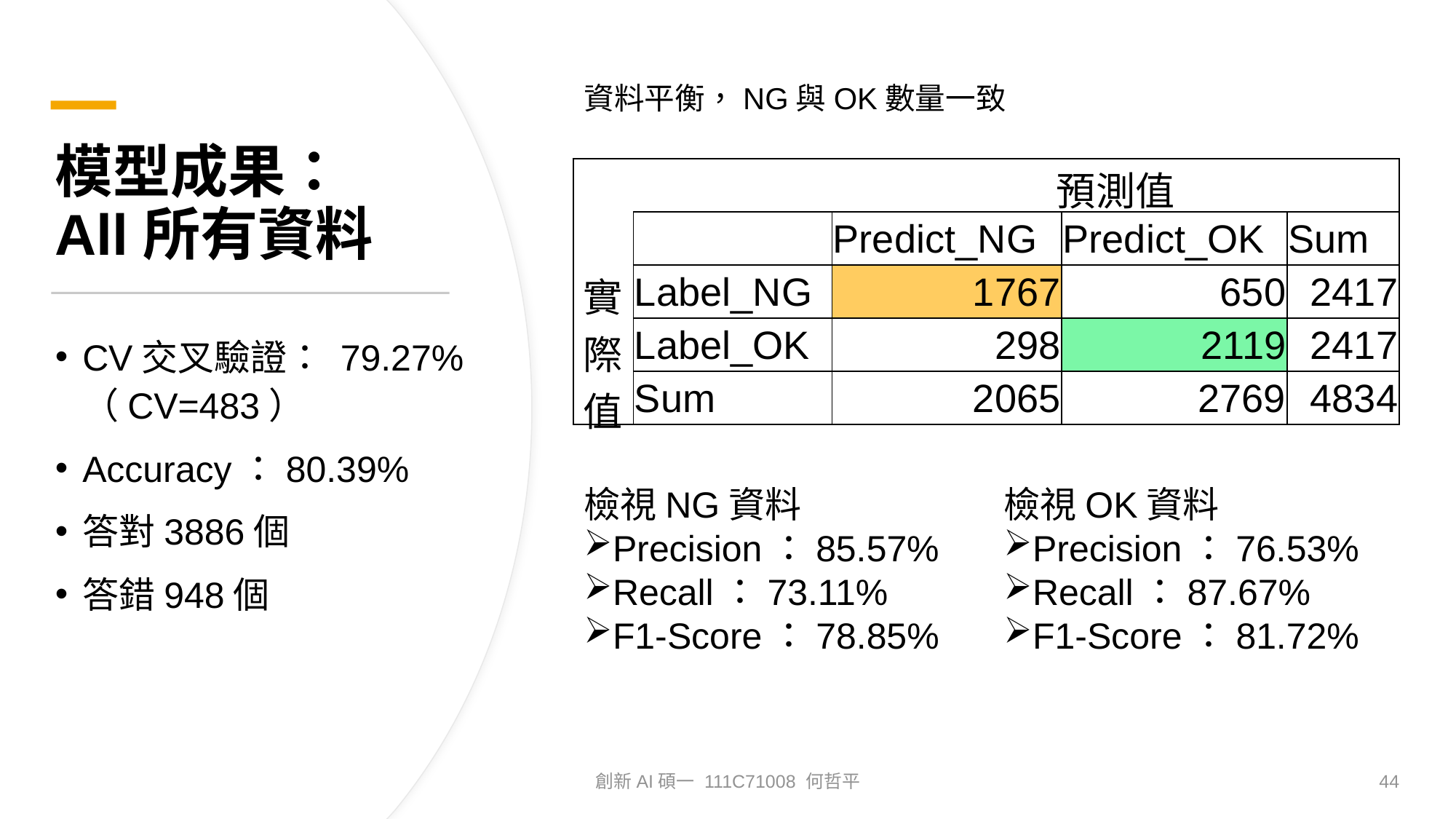

資料平衡，NG與OK數量一致

# 模型成果： All所有資料
|  |  | 預測值 |  |  |
| --- | --- | --- | --- | --- |
|  |  | Predict\_NG | Predict\_OK | Sum |
| 實 際 值 | Label\_NG | 1767 | 650 | 2417 |
|  | Label\_OK | 298 | 2119 | 2417 |
|  | Sum | 2065 | 2769 | 4834 |

CV交叉驗證： 79.27%
（CV=483）
Accuracy：80.39%
答對3886個
答錯948個
檢視NG資料
Precision：85.57%
Recall：73.11%
F1-Score：78.85%

檢視OK資料
Precision：76.53%
Recall：87.67%
F1-Score：81.72%

創新AI碩一 111C71008 何哲平
44